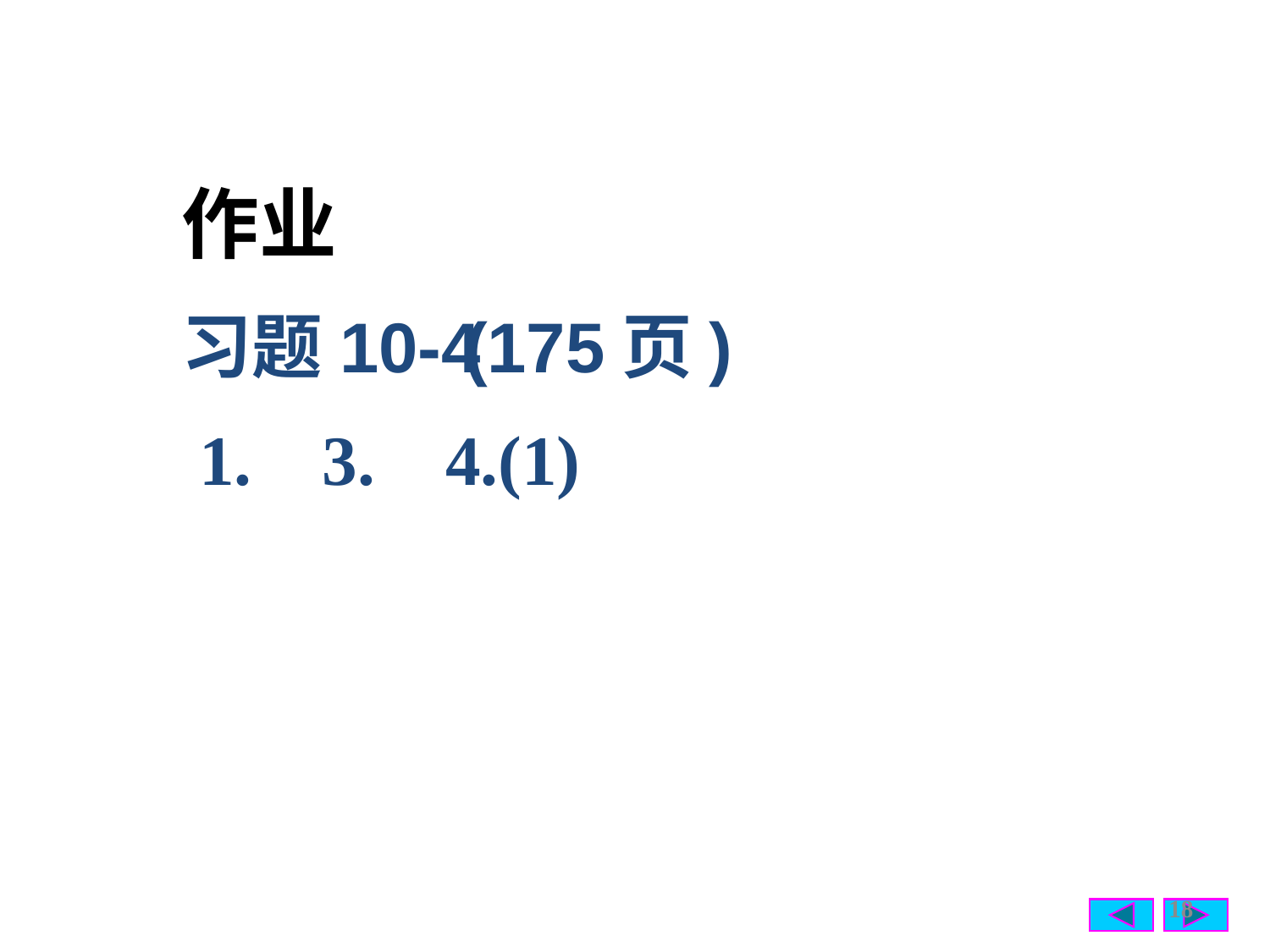

作业
习题10-4
(175页)
    1.    3.    4.(1)
18